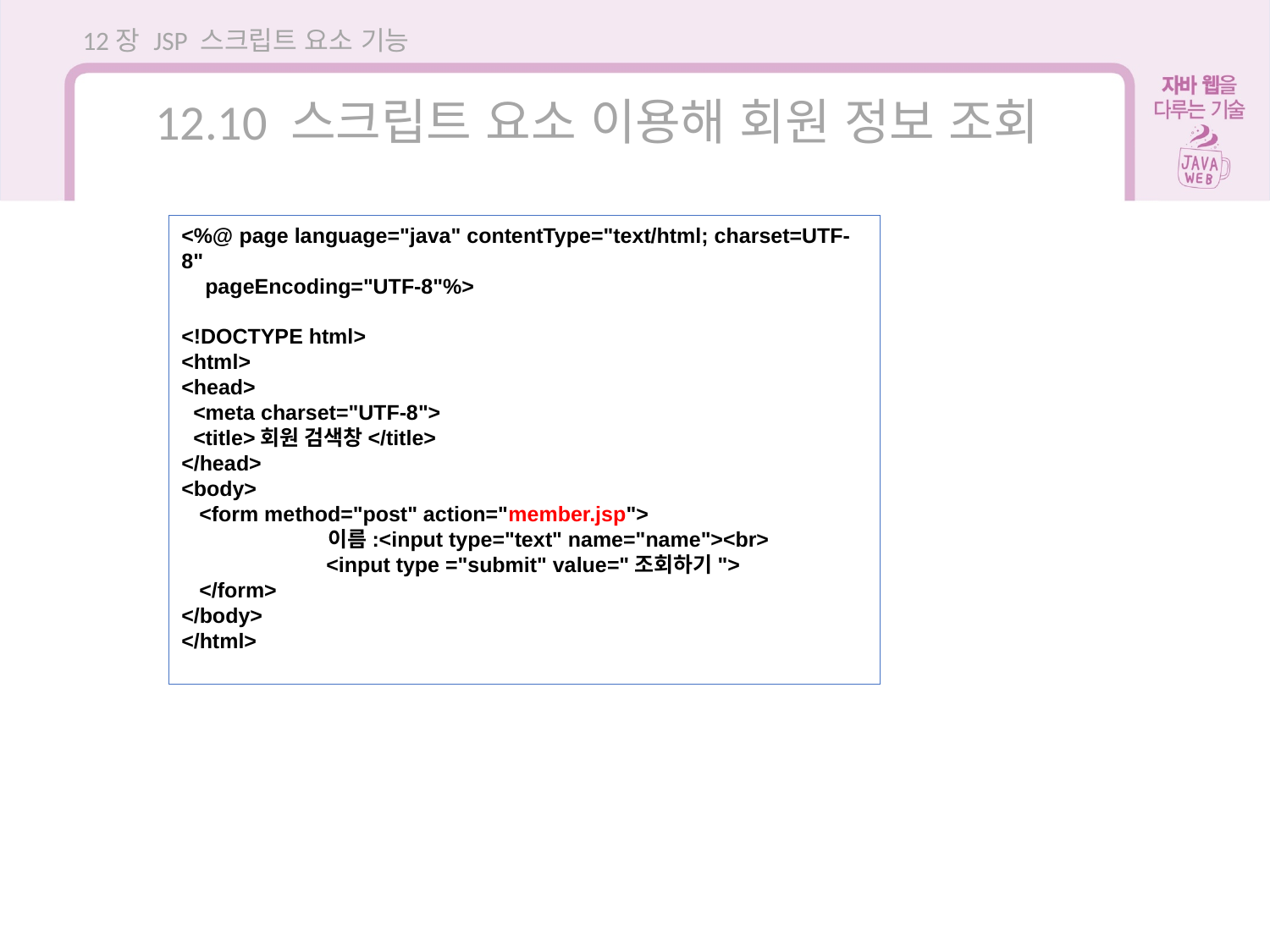

12장 JSP 스크립트 요소 기능
12.10 스크립트 요소 이용해 회원 정보 조회
<%@ page language="java" contentType="text/html; charset=UTF-8"
    pageEncoding="UTF-8"%>

<!DOCTYPE html>
<html>
<head>
  <meta charset="UTF-8">
  <title>회원 검색창</title>
</head>
<body>
   <form method="post" action="member.jsp">
	   이름:<input type="text" name="name"><br>
	   <input type ="submit" value="조회하기">
   </form>
</body>
</html>